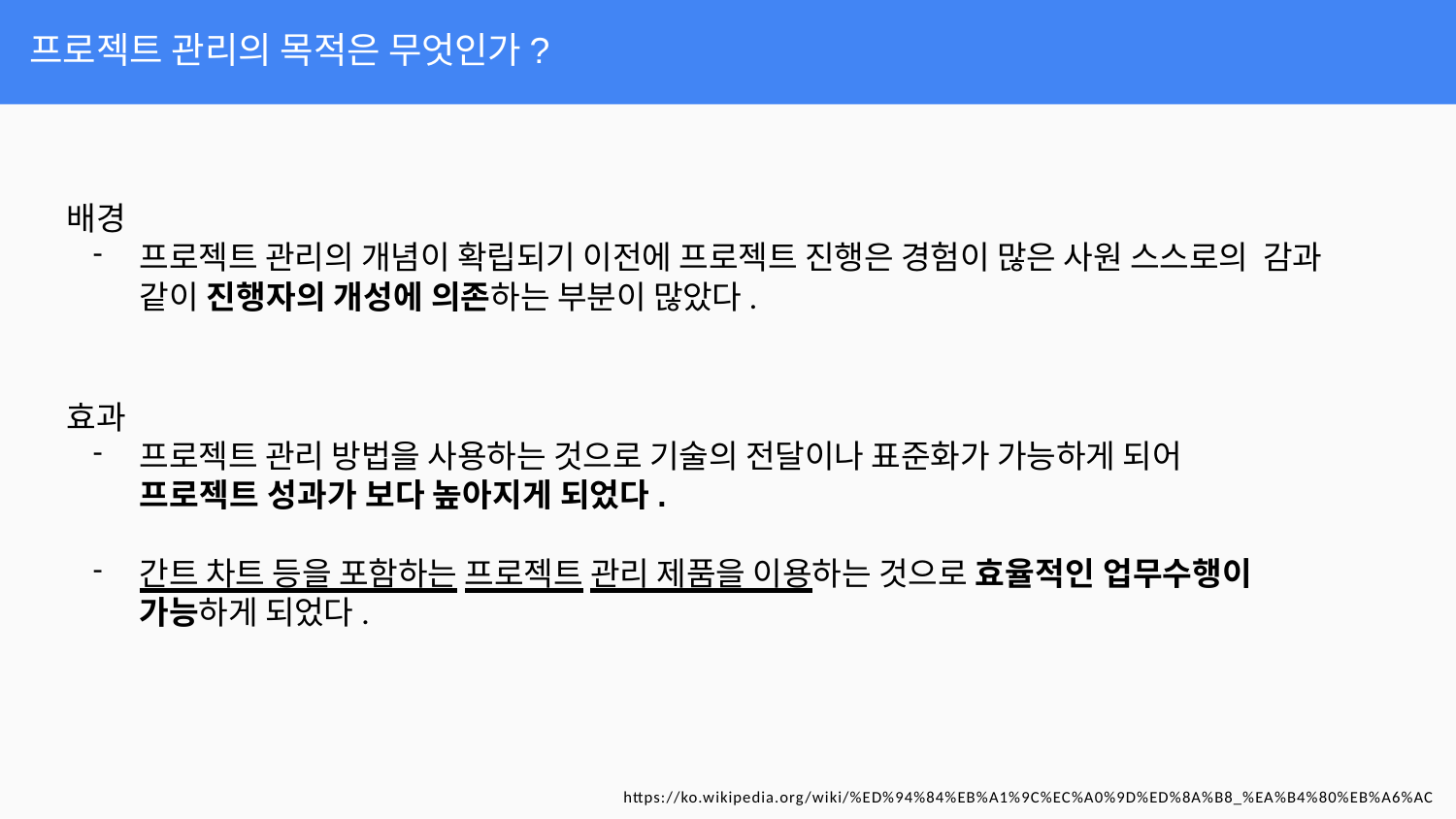

# 프로젝트 관리의 목적은 무엇인가?
배경
프로젝트 관리의 개념이 확립되기 이전에 프로젝트 진행은 경험이 많은 사원 스스로의  감과 같이 진행자의 개성에 의존하는 부분이 많았다.

효과
프로젝트 관리 방법을 사용하는 것으로 기술의 전달이나 표준화가 가능하게 되어  프로젝트 성과가 보다 높아지게 되었다.
간트 차트 등을 포함하는 프로젝트 관리 제품을 이용하는 것으로 효율적인 업무수행이  가능하게 되었다.
https://ko.wikipedia.org/wiki/%ED%94%84%EB%A1%9C%EC%A0%9D%ED%8A%B8_%EA%B4%80%EB%A6%AC